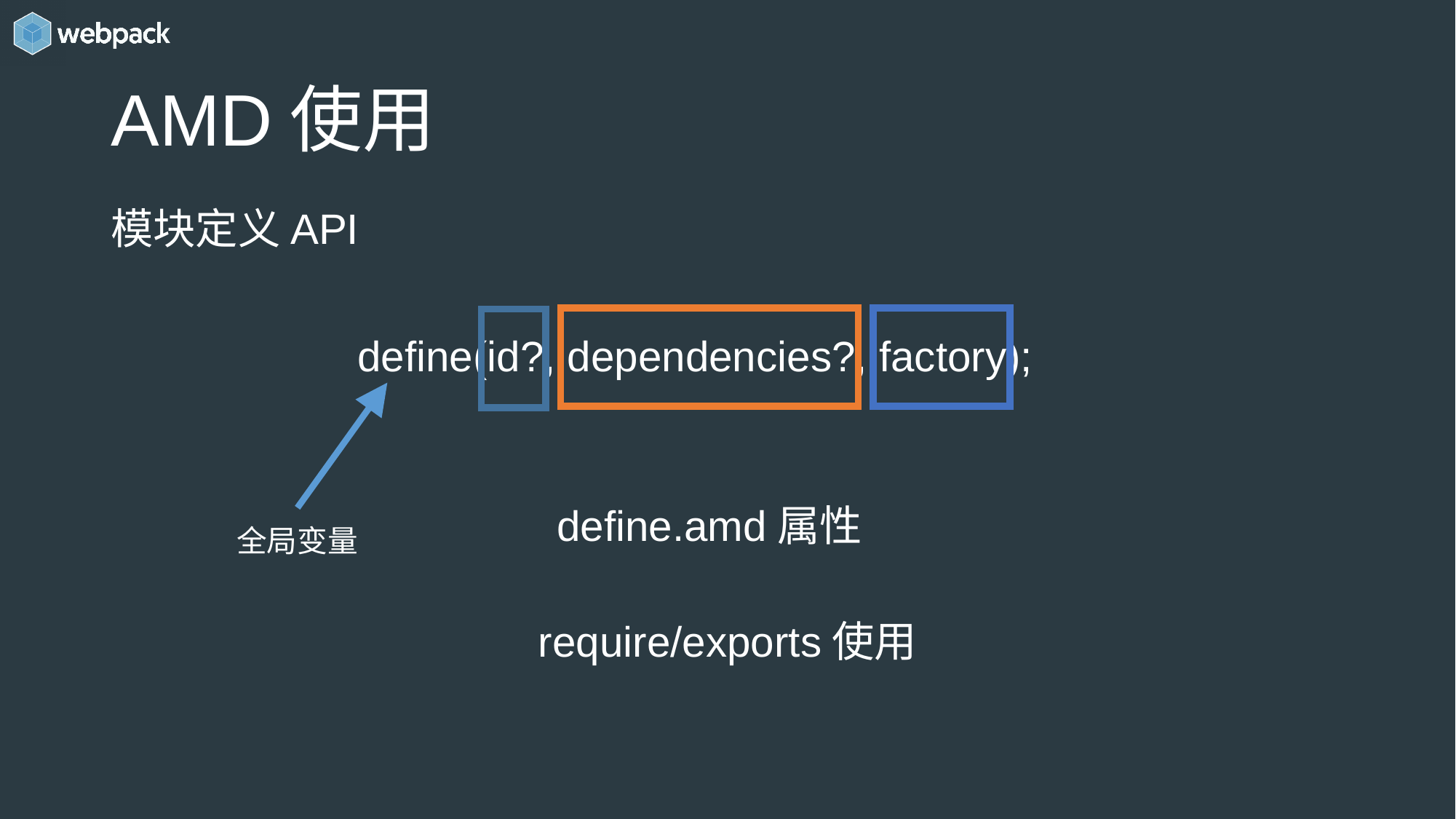

# AMD使用
模块定义API

define(id?, dependencies?, factory);
全局变量
define.amd属性
require/exports使用